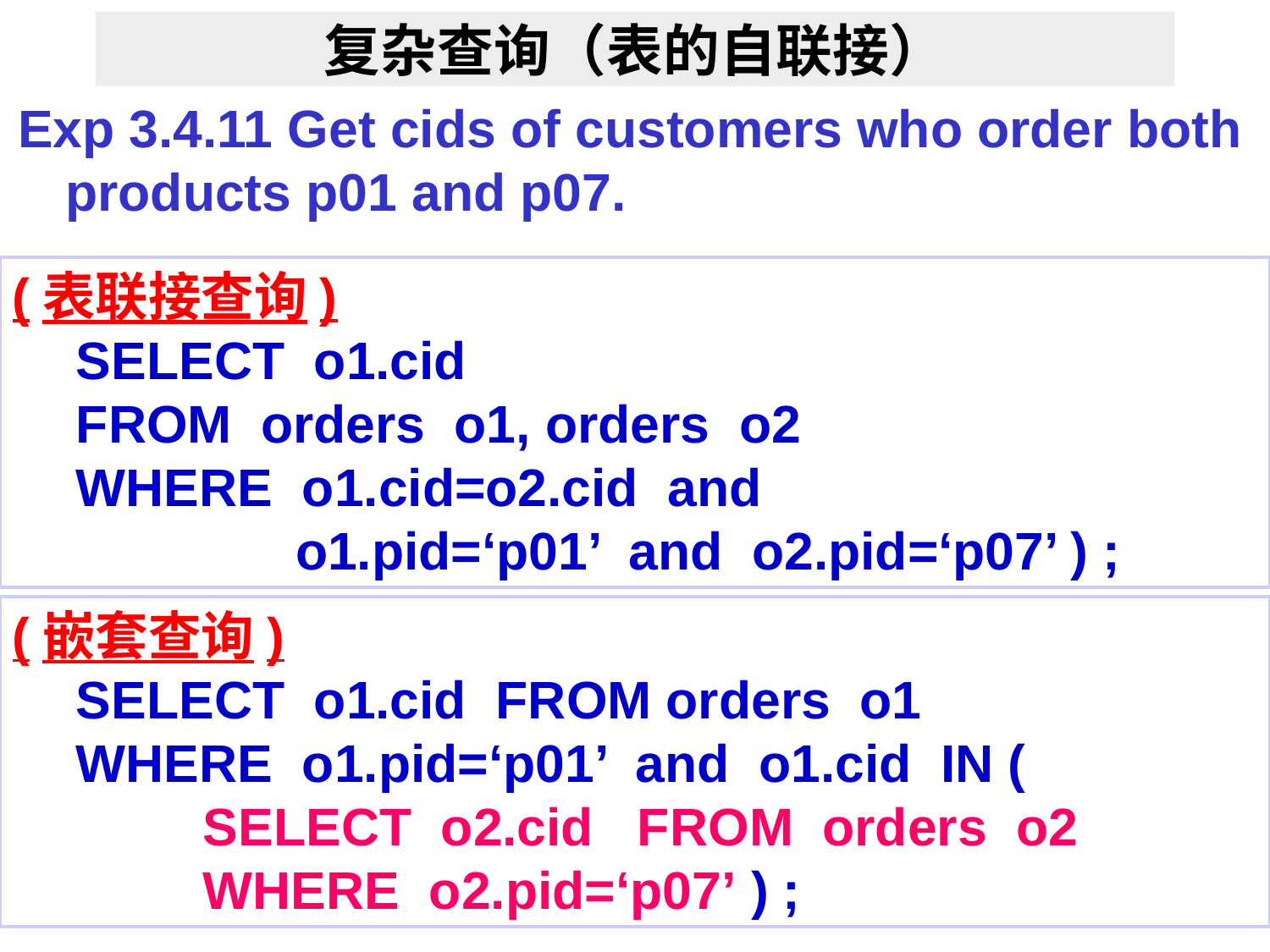

# 复杂查询（表的自联接）
Exp 3.4.11 Get cids of customers who order both products p01 and p07.
(表联接查询)
SELECT  o1.cid
FROM  orders  o1, orders  o2
WHERE  o1.cid=o2.cid  and
  o1.pid=‘p01’  and  o2.pid=‘p07’ ) ;
(嵌套查询)
SELECT  o1.cid  FROM orders  o1
WHERE  o1.pid=‘p01’  and  o1.cid  IN (
SELECT  o2.cid   FROM  orders  o2
WHERE  o2.pid=‘p07’ ) ;